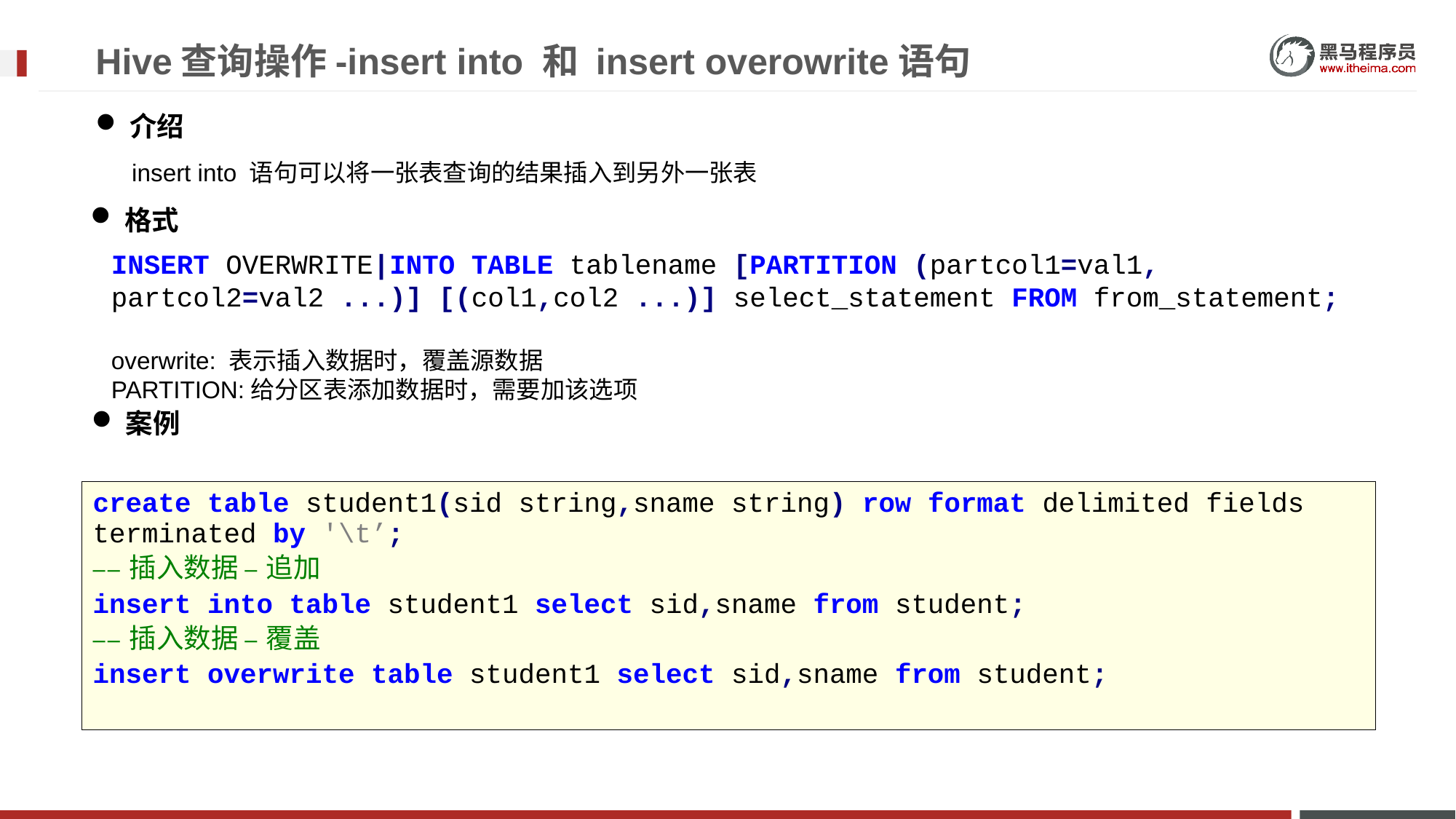

# Hive查询操作-insert into 和 insert overowrite语句
介绍
insert into 语句可以将一张表查询的结果插入到另外一张表

格式
INSERT OVERWRITE|INTO TABLE tablename [PARTITION (partcol1=val1, partcol2=val2 ...)] [(col1,col2 ...)] select_statement FROM from_statement;

overwrite: 表示插入数据时，覆盖源数据
PARTITION:给分区表添加数据时，需要加该选项

案例
create table student1(sid string,sname string) row format delimited fields terminated by '\t’;
--插入数据-追加
insert into table student1 select sid,sname from student;
--插入数据-覆盖
insert overwrite table student1 select sid,sname from student;